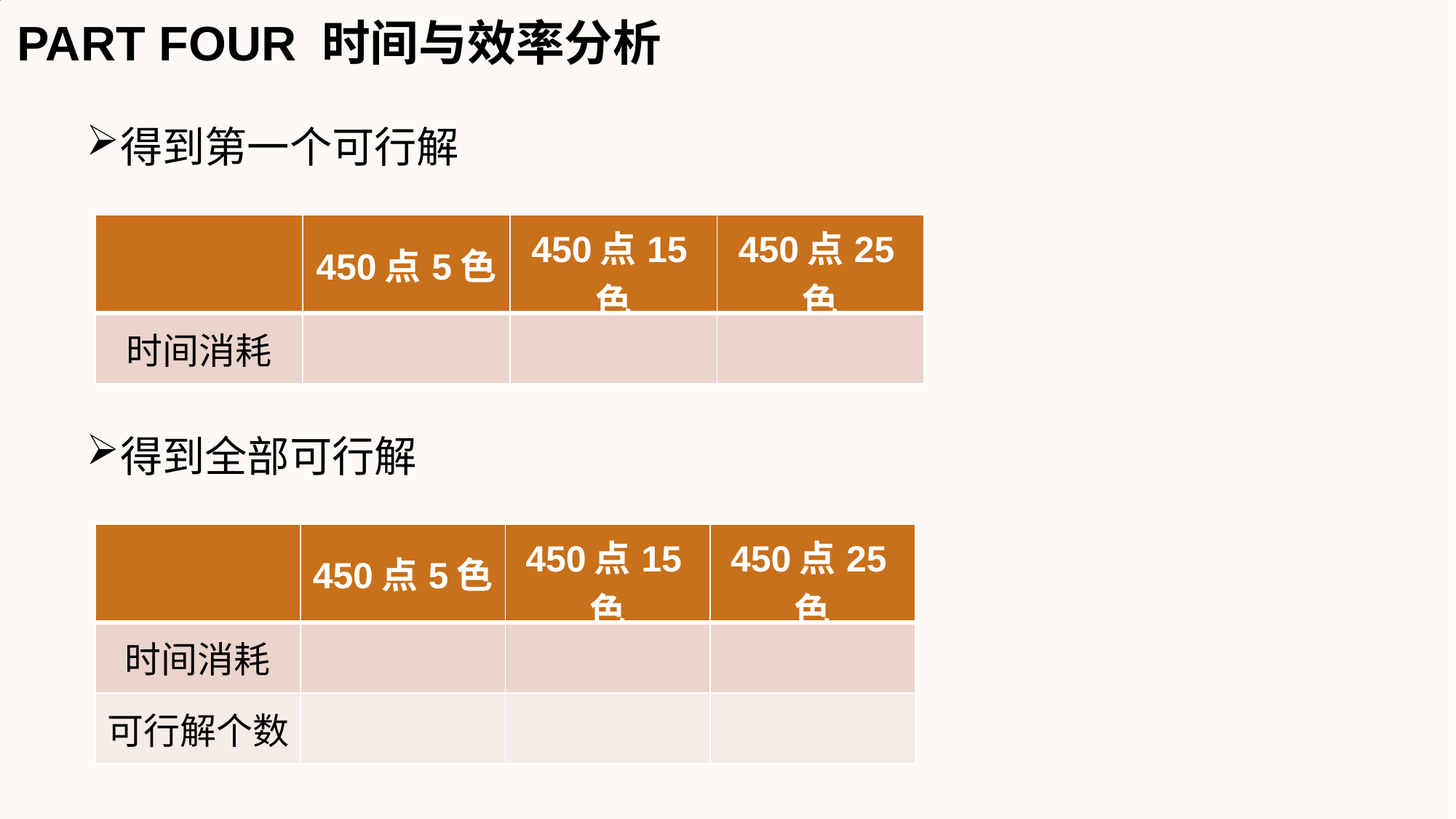

PART FOUR 时间与效率分析
得到第一个可行解
|  | 450点5色 | 450点15色 | 450点25色 |
| --- | --- | --- | --- |
| 时间消耗 |  |  |  |
得到全部可行解
|  | 450点5色 | 450点15色 | 450点25色 |
| --- | --- | --- | --- |
| 时间消耗 |  |  |  |
| 可行解个数 |  |  |  |